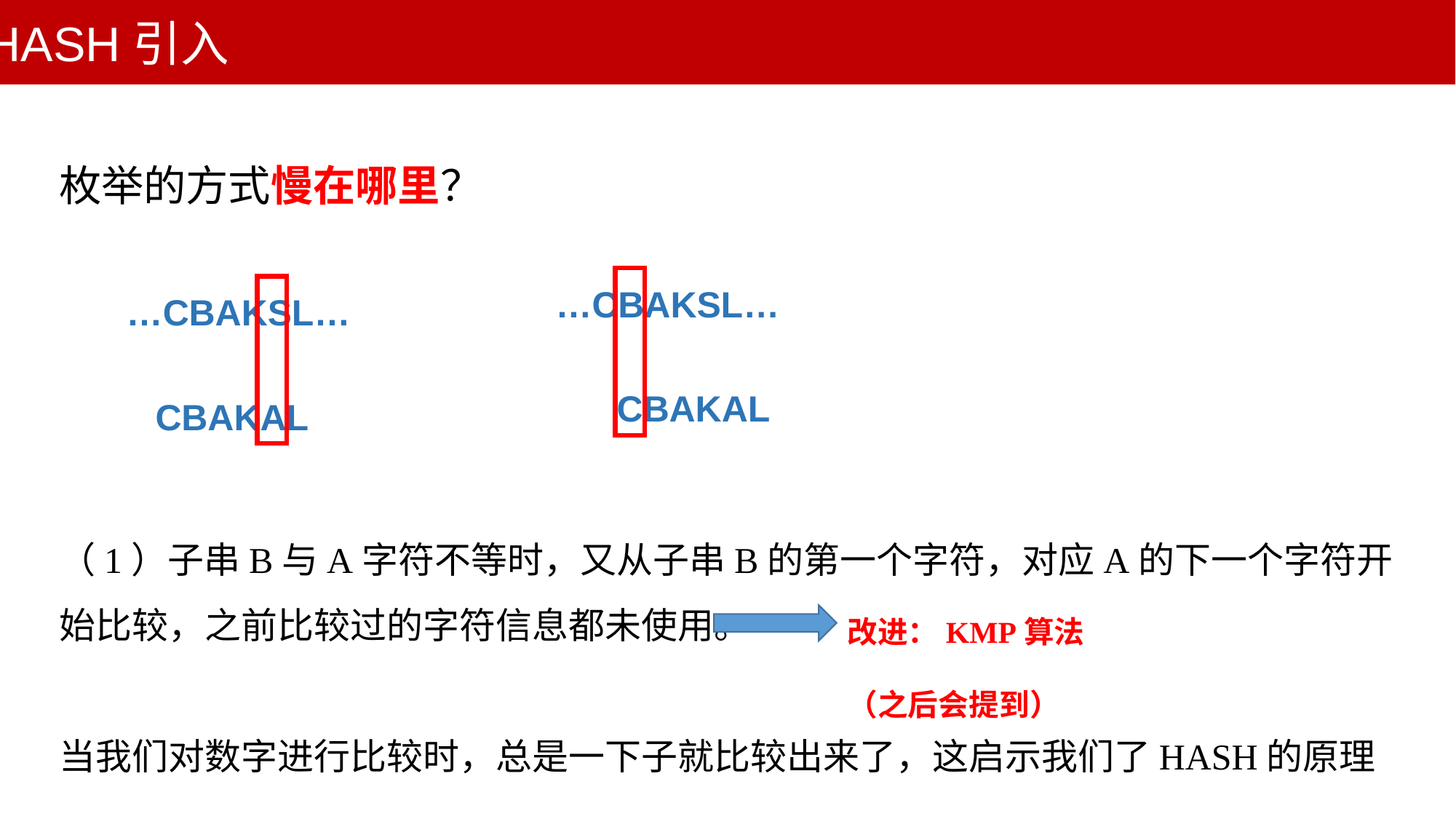

HASH引入
枚举的方式慢在哪里？

（1）子串B与A字符不等时，又从子串B的第一个字符，对应A的下一个字符开始比较，之前比较过的字符信息都未使用。

当我们对数字进行比较时，总是一下子就比较出来了，这启示我们了HASH的原理

…CBAKSL…

…CBAKSL…
CBAKAL
CBAKAL
改进：KMP算法（之后会提到）